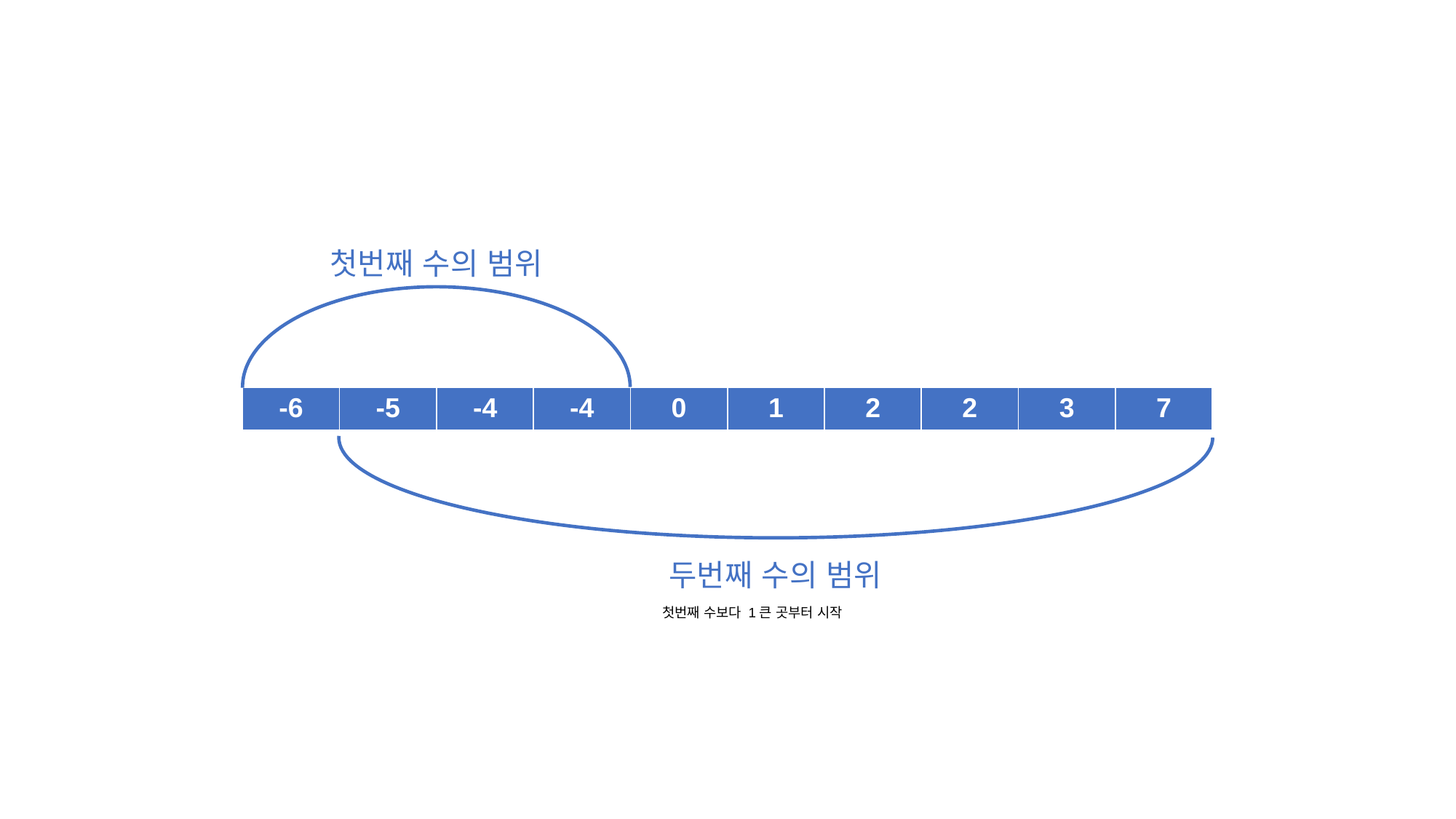

첫번째 수의 범위

| -6 | -5 | -4 | -4 | 0 | 1 | 2 | 2 | 3 | 7 |
| --- | --- | --- | --- | --- | --- | --- | --- | --- | --- |
두번째 수의 범위
첫번째 수보다 1큰 곳부터 시작